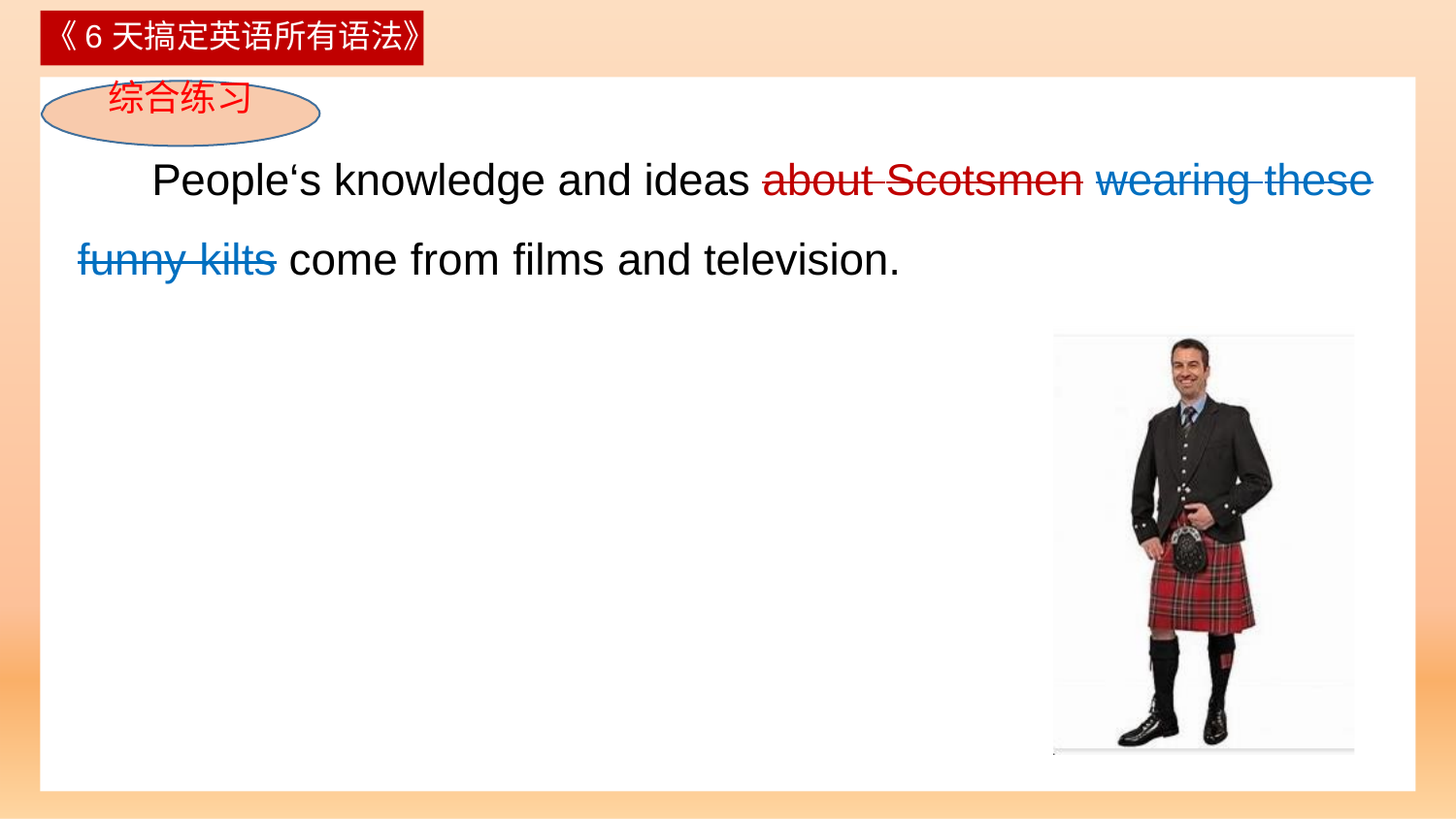

《6天搞定英语所有语法》

综合练习

People‘s knowledge and ideas about Scotsmen wearing these
funny kilts come from films and television.